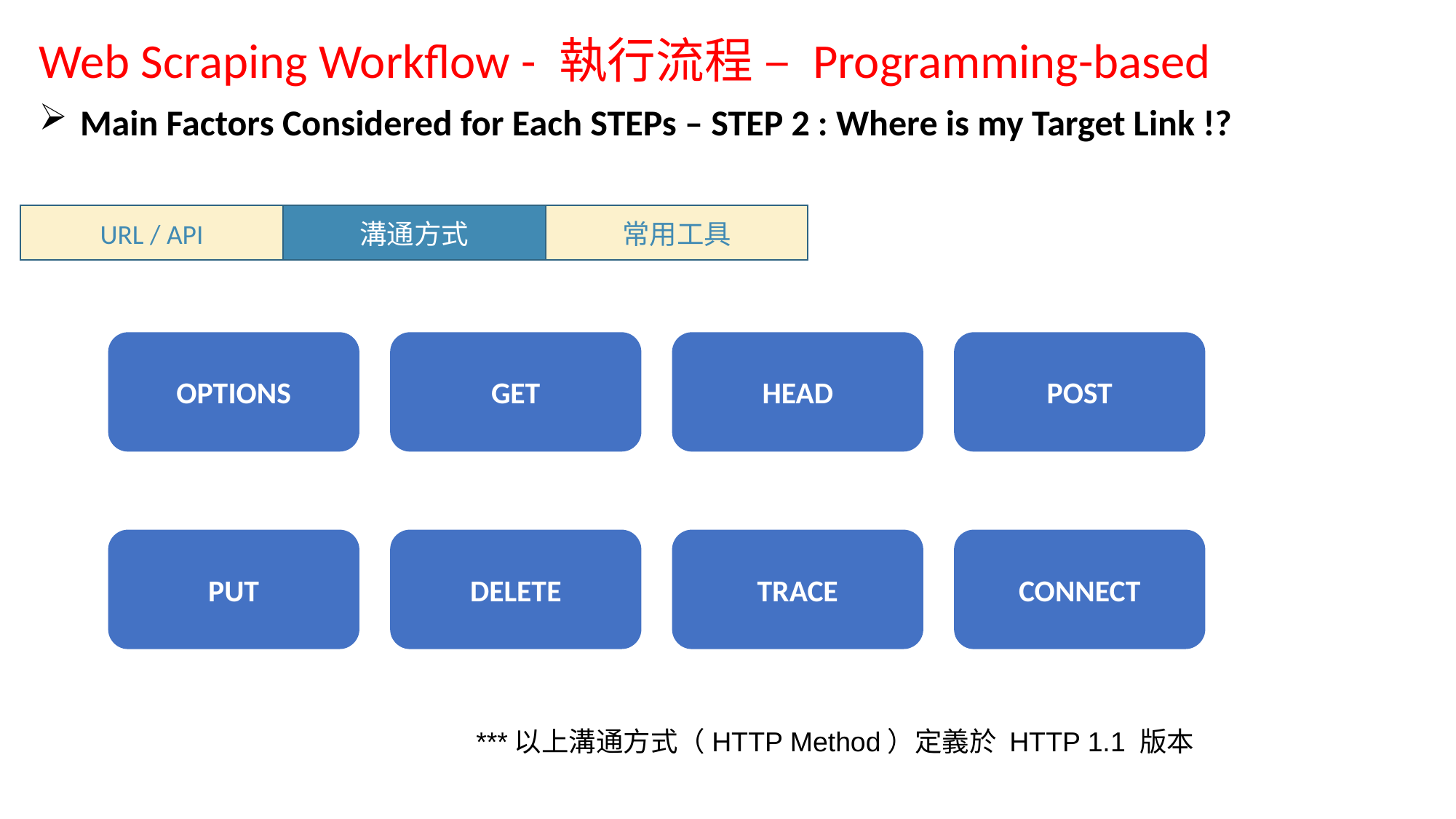

Web Scraping Workflow - 執行流程 – Programming-based
Main Factors Considered for Each STEPs – STEP 2 : Where is my Target Link !?
URL / API
溝通方式
常用工具
HEAD
POST
GET
OPTIONS
CONNECT
TRACE
DELETE
PUT
***以上溝通方式（HTTP Method）定義於 HTTP 1.1 版本